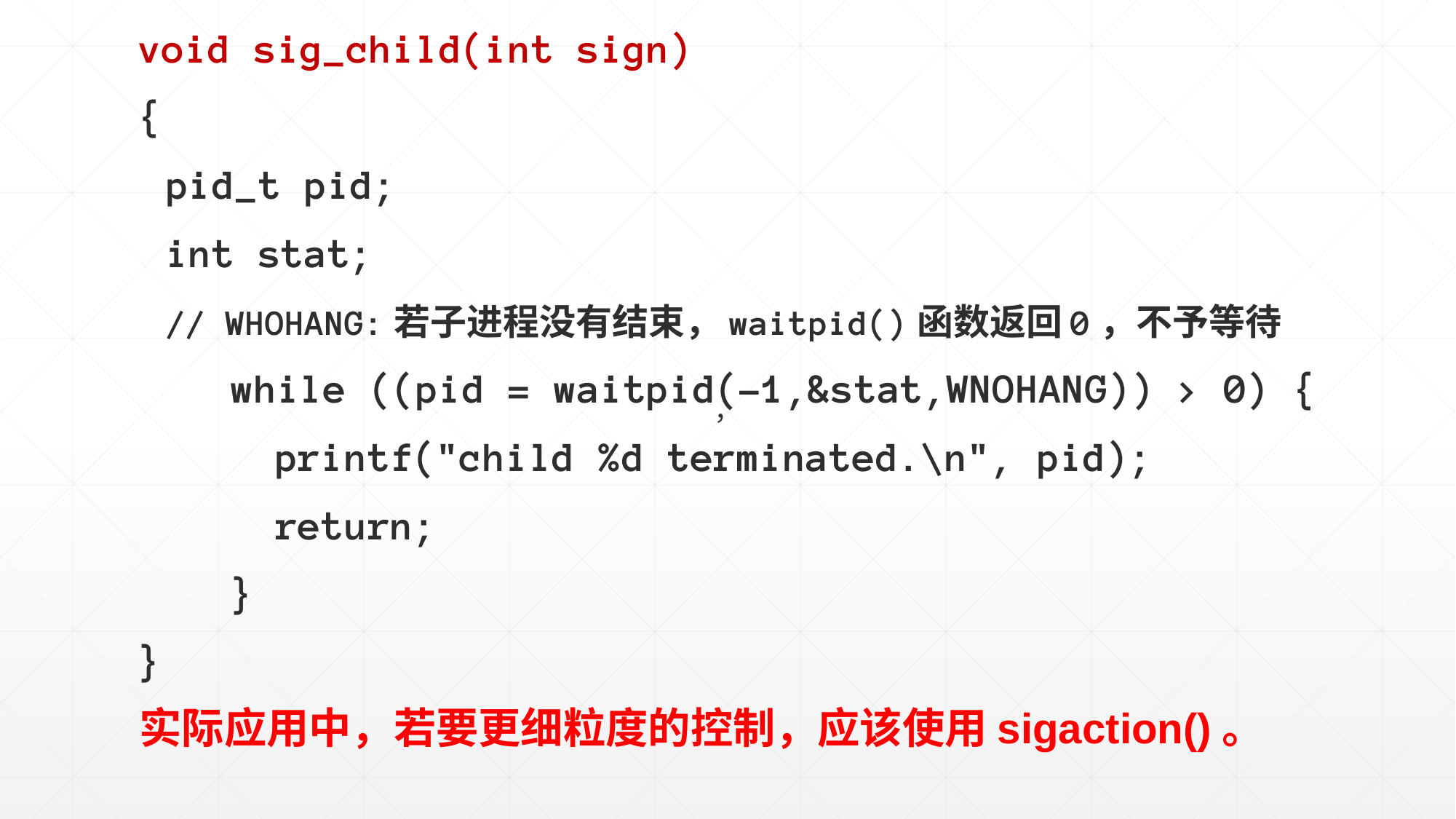

void sig_child(int sign)
{
	pid_t pid;
	int stat;
	// WHOHANG:若子进程没有结束，waitpid()函数返回0，不予等待
    while ((pid = waitpid(-1,&stat,WNOHANG)) > 0) {
    	printf("child %d terminated.\n", pid);
    	return;
    }
}
实际应用中，若要更细粒度的控制，应该使用sigaction()。
，